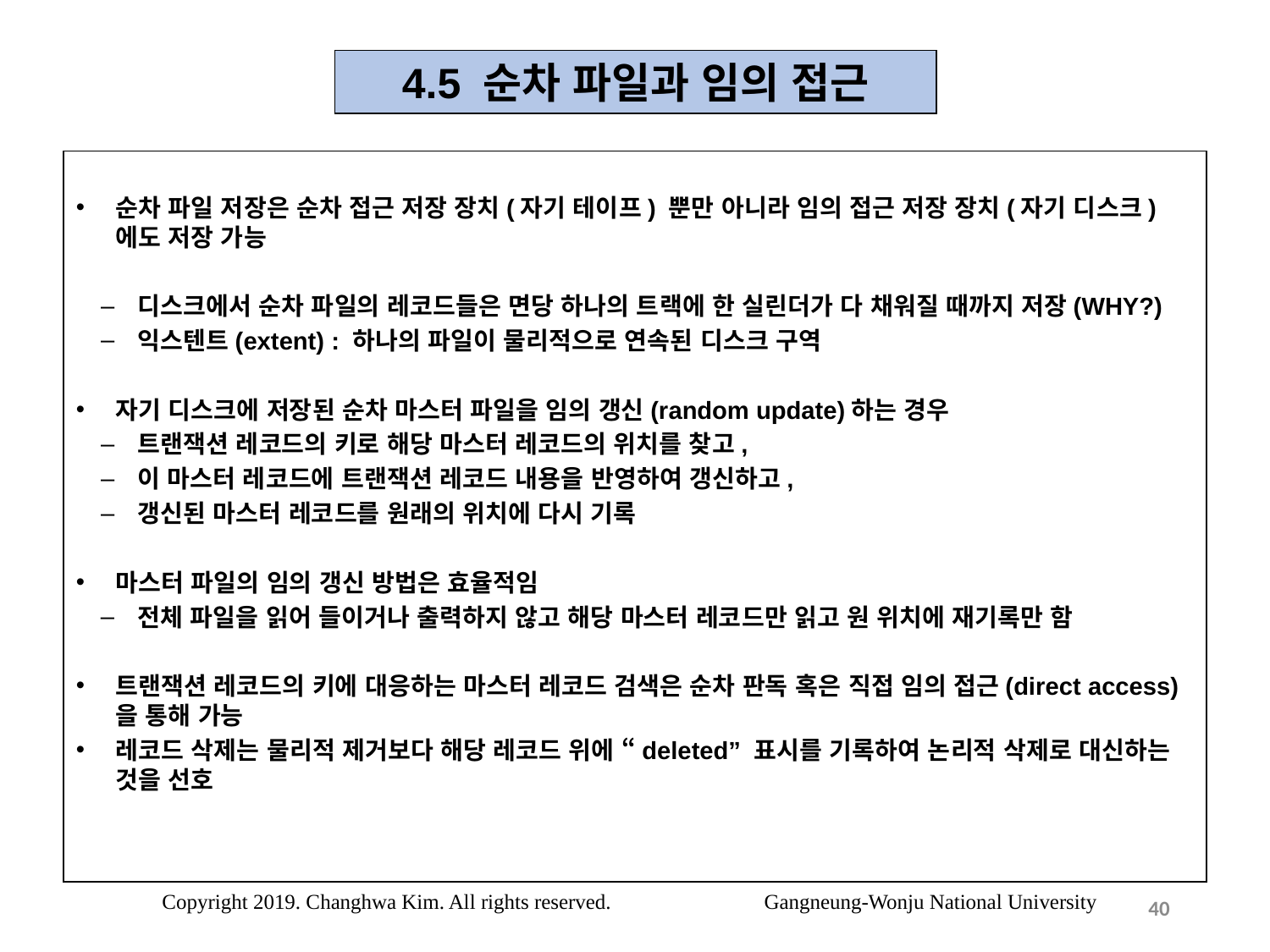

4.5 순차 파일과 임의 접근

순차 파일 저장은 순차 접근 저장 장치(자기 테이프) 뿐만 아니라 임의 접근 저장 장치(자기 디스크)에도 저장 가능

디스크에서 순차 파일의 레코드들은 면당 하나의 트랙에 한 실린더가 다 채워질 때까지 저장(WHY?)
익스텐트(extent) : 하나의 파일이 물리적으로 연속된 디스크 구역

자기 디스크에 저장된 순차 마스터 파일을 임의 갱신(random update)하는 경우
트랜잭션 레코드의 키로 해당 마스터 레코드의 위치를 찾고,
이 마스터 레코드에 트랜잭션 레코드 내용을 반영하여 갱신하고,
갱신된 마스터 레코드를 원래의 위치에 다시 기록

마스터 파일의 임의 갱신 방법은 효율적임
전체 파일을 읽어 들이거나 출력하지 않고 해당 마스터 레코드만 읽고 원 위치에 재기록만 함

트랜잭션 레코드의 키에 대응하는 마스터 레코드 검색은 순차 판독 혹은 직접 임의 접근(direct access)을 통해 가능
레코드 삭제는 물리적 제거보다 해당 레코드 위에 “deleted” 표시를 기록하여 논리적 삭제로 대신하는 것을 선호

Copyright 2019. Changhwa Kim. All rights reserved.                             Gangneung-Wonju National University
40